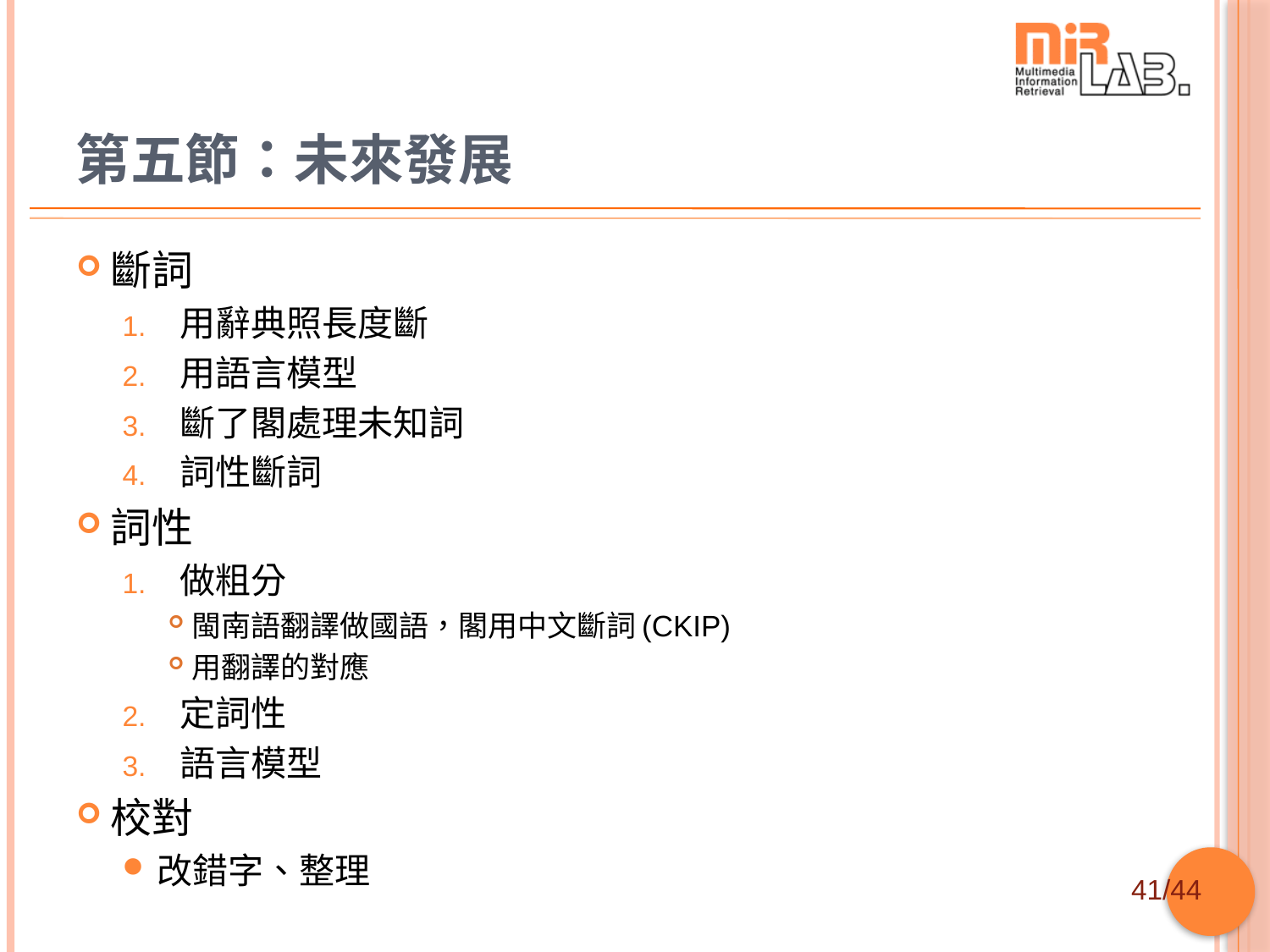

# 第五節：未來發展
斷詞
用辭典照長度斷
用語言模型
斷了閣處理未知詞
詞性斷詞
詞性
做粗分
閩南語翻譯做國語，閣用中文斷詞(CKIP)
用翻譯的對應
定詞性
語言模型
校對
改錯字、整理